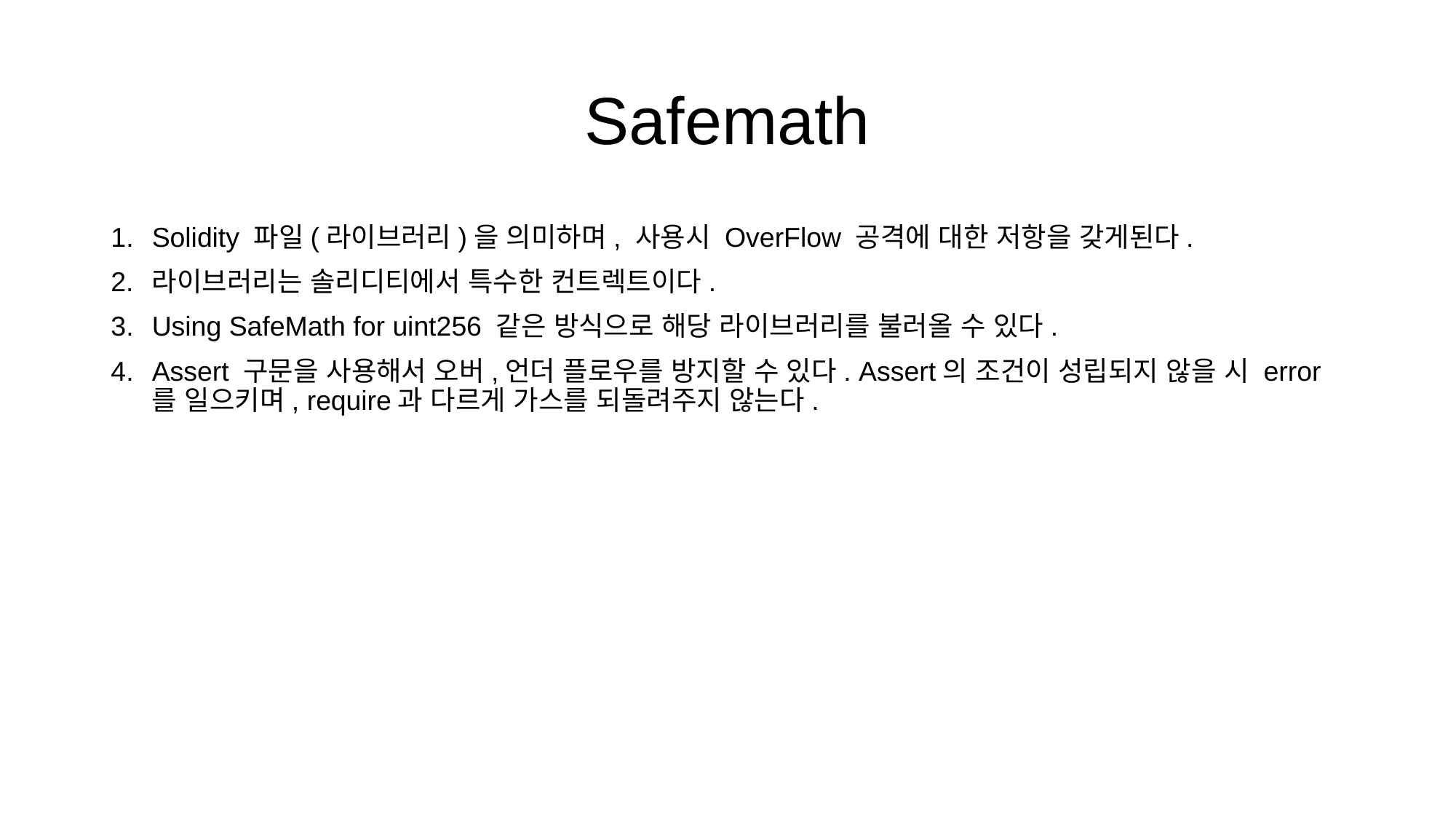

# Safemath
Solidity 파일(라이브러리)을 의미하며, 사용시 OverFlow 공격에 대한 저항을 갖게된다.
라이브러리는 솔리디티에서 특수한 컨트렉트이다.
Using SafeMath for uint256 같은 방식으로 해당 라이브러리를 불러올 수 있다.
Assert 구문을 사용해서 오버,언더 플로우를 방지할 수 있다. Assert의 조건이 성립되지 않을 시 error를 일으키며, require과 다르게 가스를 되돌려주지 않는다.